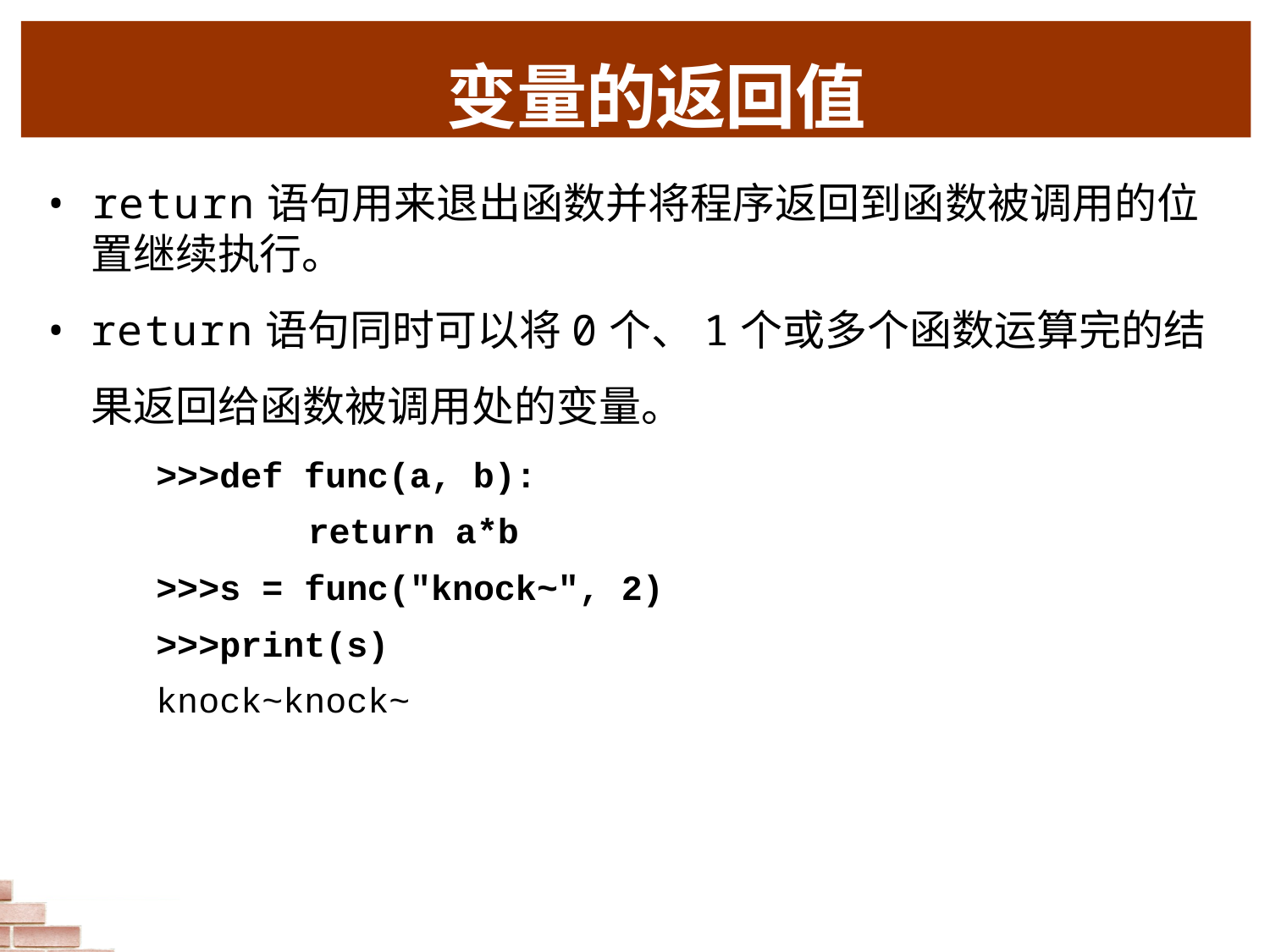

# 变量的返回值
•	return语句用来退出函数并将程序返回到函数被调用的位
置继续执行。
•	return语句同时可以将0个、1个或多个函数运算完的结果返回给函数被调用处的变量。

>>>def func(a, b):
return a*b
>>>s = func("knock~", 2)
>>>print(s)
knock~knock~